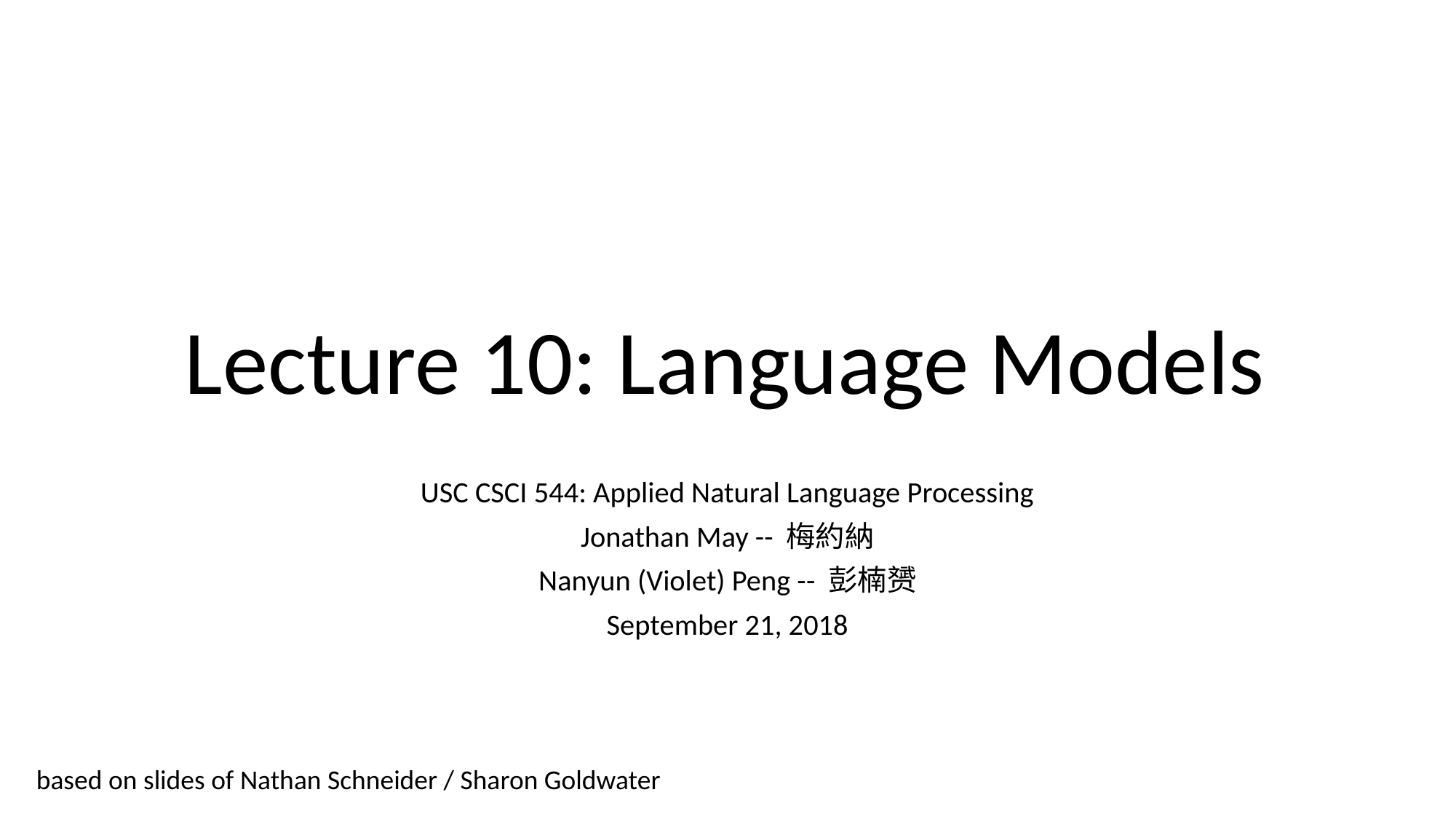

# Lecture 10: Language Models
USC CSCI 544: Applied Natural Language Processing
Jonathan May -- 梅約納
Nanyun (Violet) Peng -- 彭楠赟
September 21, 2018
based on slides of Nathan Schneider / Sharon Goldwater